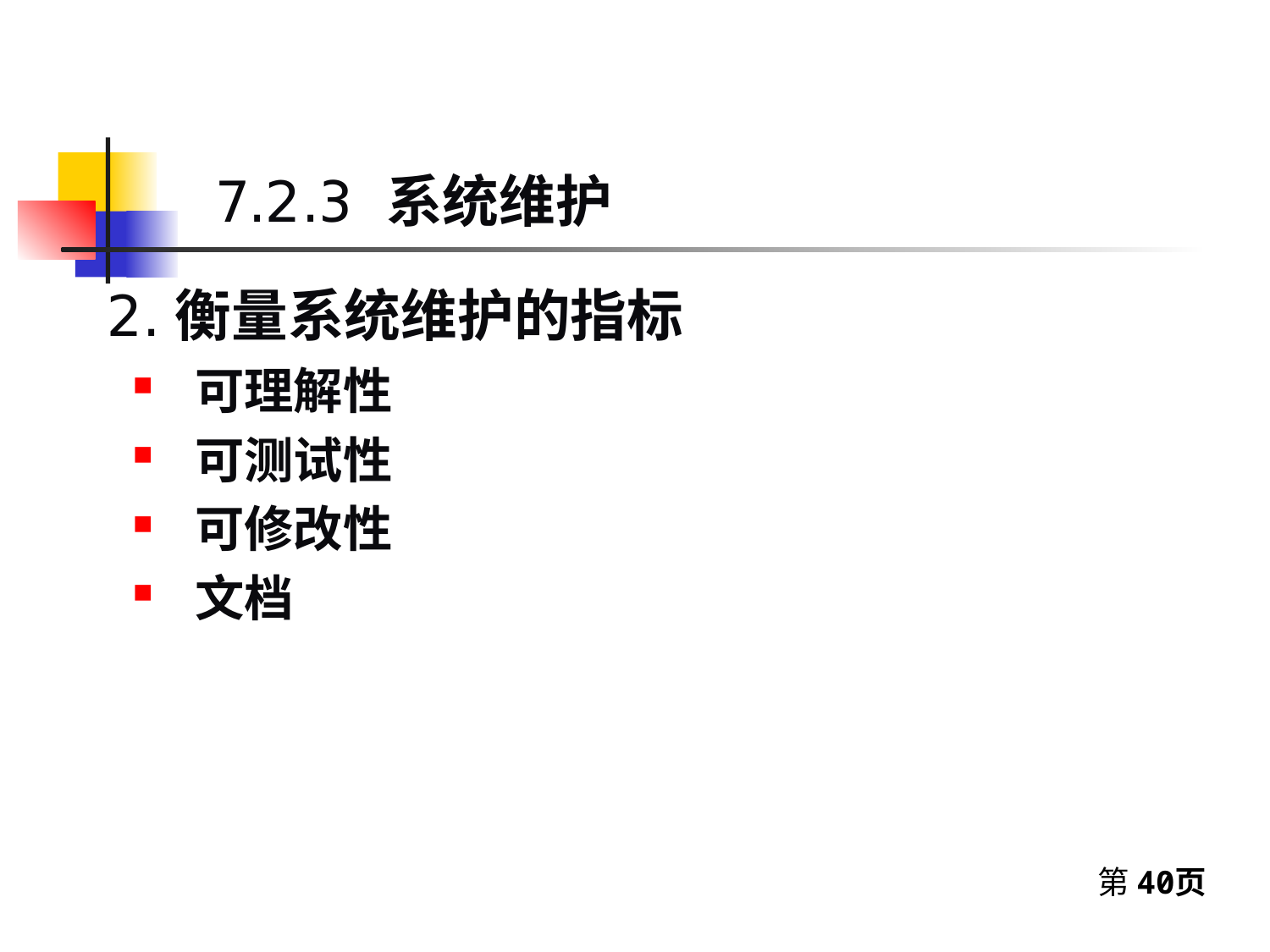

7.2.3 系统维护
2.衡量系统维护的指标
可理解性
可测试性
可修改性
文档